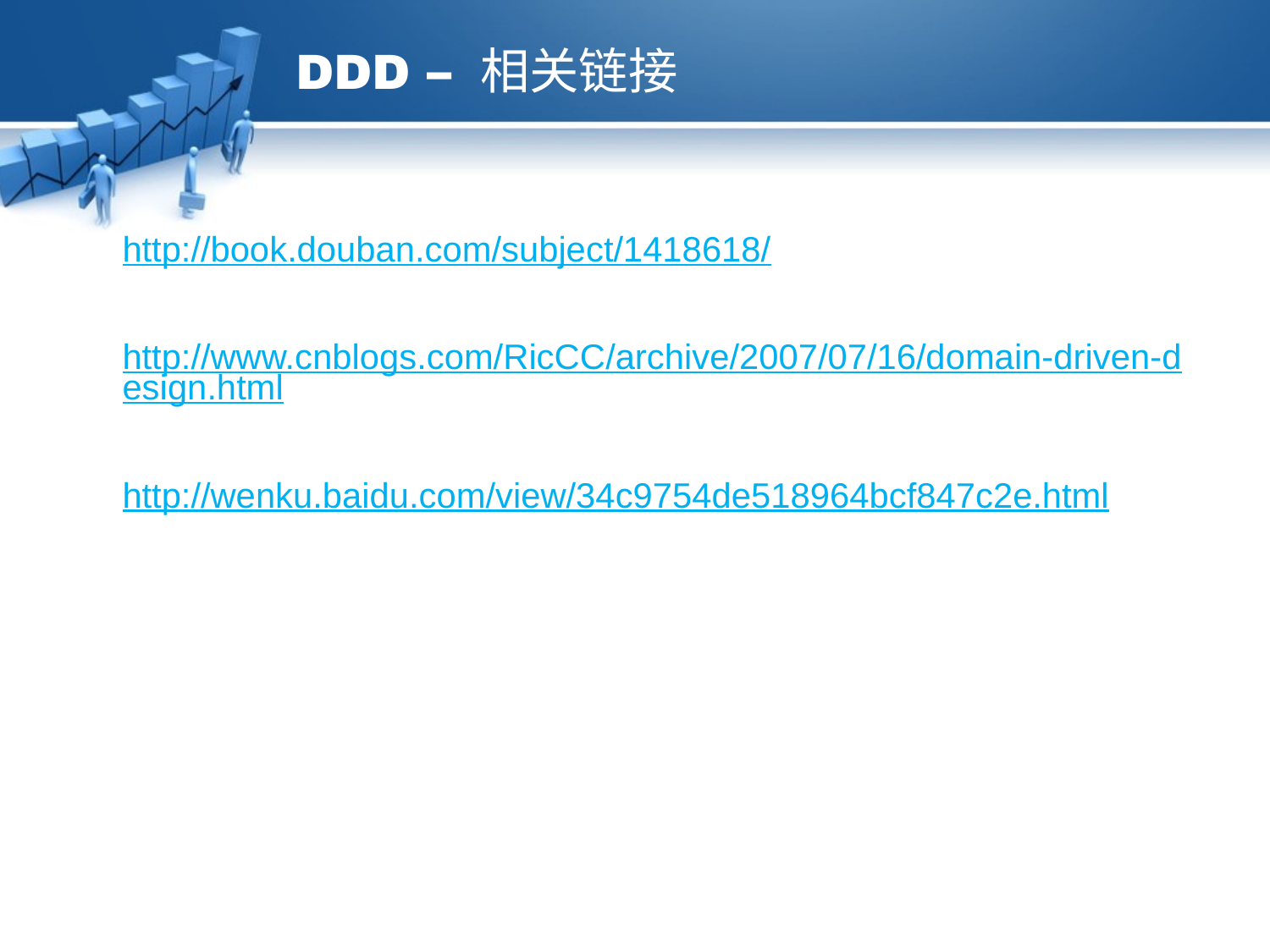

# DDD – 相关链接
http://book.douban.com/subject/1418618/
http://www.cnblogs.com/RicCC/archive/2007/07/16/domain-driven-design.html
http://wenku.baidu.com/view/34c9754de518964bcf847c2e.html